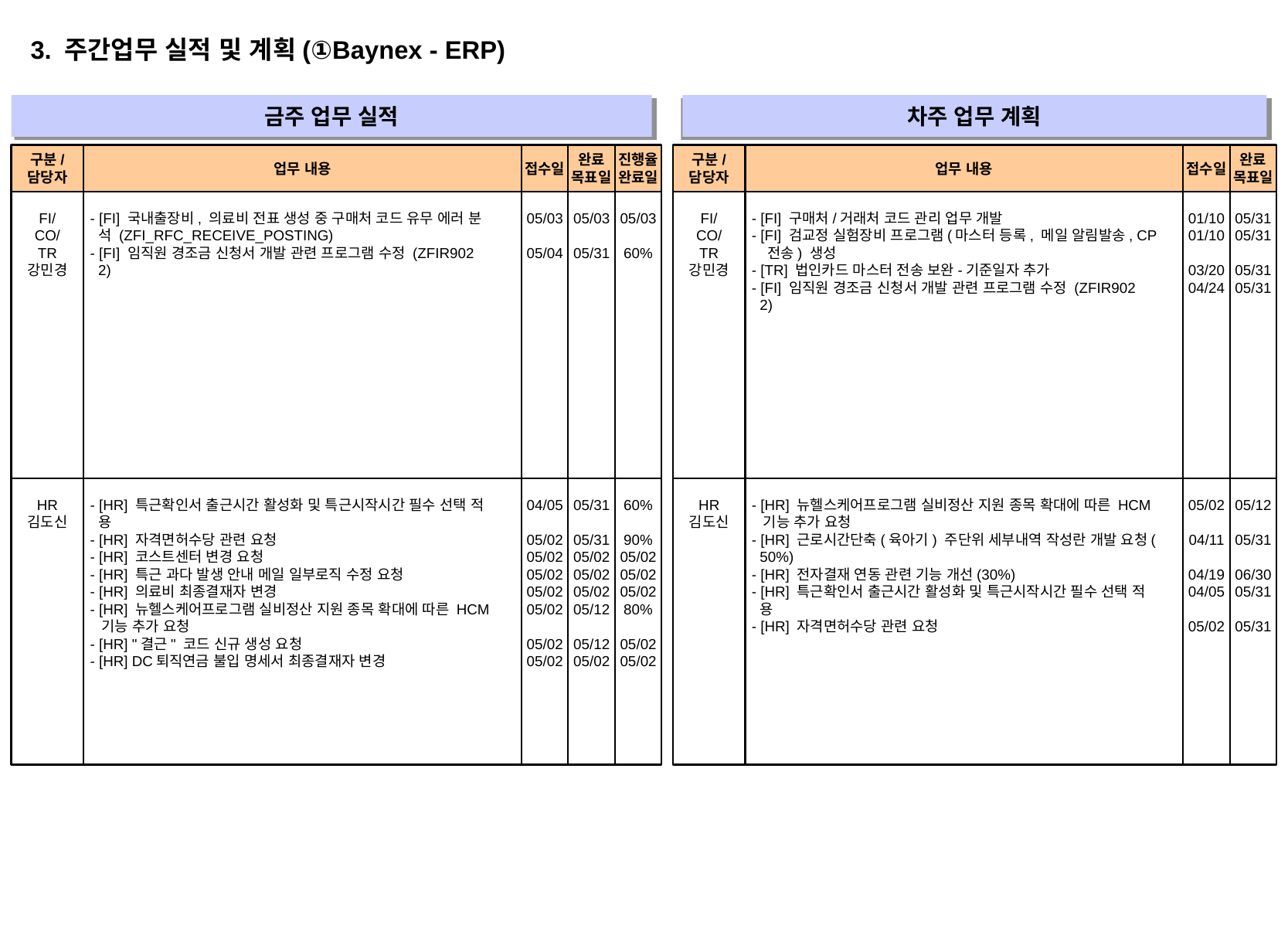

3. 주간업무 실적 및 계획(①Baynex - ERP)
금주 업무 실적
차주 업무 계획
" "
" "
구분/
담당자
업무 내용
접수일
완료
목표일
진행율
완료일
구분/
담당자
업무 내용
접수일
완료
목표일
FI/
CO/
TR
강민경

- [FI] 국내출장비, 의료비 전표 생성 중 구매처 코드 유무 에러 분
  석 (ZFI_RFC_RECEIVE_POSTING)
- [FI] 임직원 경조금 신청서 개발 관련 프로그램 수정 (ZFIR902
  2)
05/03
05/04
05/03
05/31
05/03
60%
FI/
CO/
TR
강민경

- [FI] 구매처/거래처 코드 관리 업무 개발
- [FI] 검교정 실험장비 프로그램(마스터 등록, 메일 알림발송, CP
   전송) 생성
- [TR] 법인카드 마스터 전송 보완-기준일자 추가
- [FI] 임직원 경조금 신청서 개발 관련 프로그램 수정 (ZFIR902
  2)
01/10
01/10
03/20
04/24
05/31
05/31
05/31
05/31
HR
김도신

- [HR] 특근확인서 출근시간 활성화 및 특근시작시간 필수 선택 적
  용
- [HR] 자격면허수당 관련 요청
- [HR] 코스트센터 변경 요청
- [HR] 특근 과다 발생 안내 메일 일부로직 수정 요청
- [HR] 의료비 최종결재자 변경
- [HR] 뉴헬스케어프로그램 실비정산 지원 종목 확대에 따른 HCM
  기능 추가 요청
- [HR] "결근" 코드 신규 생성 요청
- [HR] DC퇴직연금 불입 명세서 최종결재자 변경
04/05
05/02
05/02
05/02
05/02
05/02
05/02
05/02
05/31
05/31
05/02
05/02
05/02
05/12
05/12
05/02
60%
90%
05/02
05/02
05/02
80%
05/02
05/02
HR
김도신

- [HR] 뉴헬스케어프로그램 실비정산 지원 종목 확대에 따른 HCM
  기능 추가 요청
- [HR] 근로시간단축(육아기) 주단위 세부내역 작성란 개발 요청(
  50%)
- [HR] 전자결재 연동 관련 기능 개선(30%)
- [HR] 특근확인서 출근시간 활성화 및 특근시작시간 필수 선택 적
  용
- [HR] 자격면허수당 관련 요청
05/02
04/11
04/19
04/05
05/02
05/12
05/31
06/30
05/31
05/31